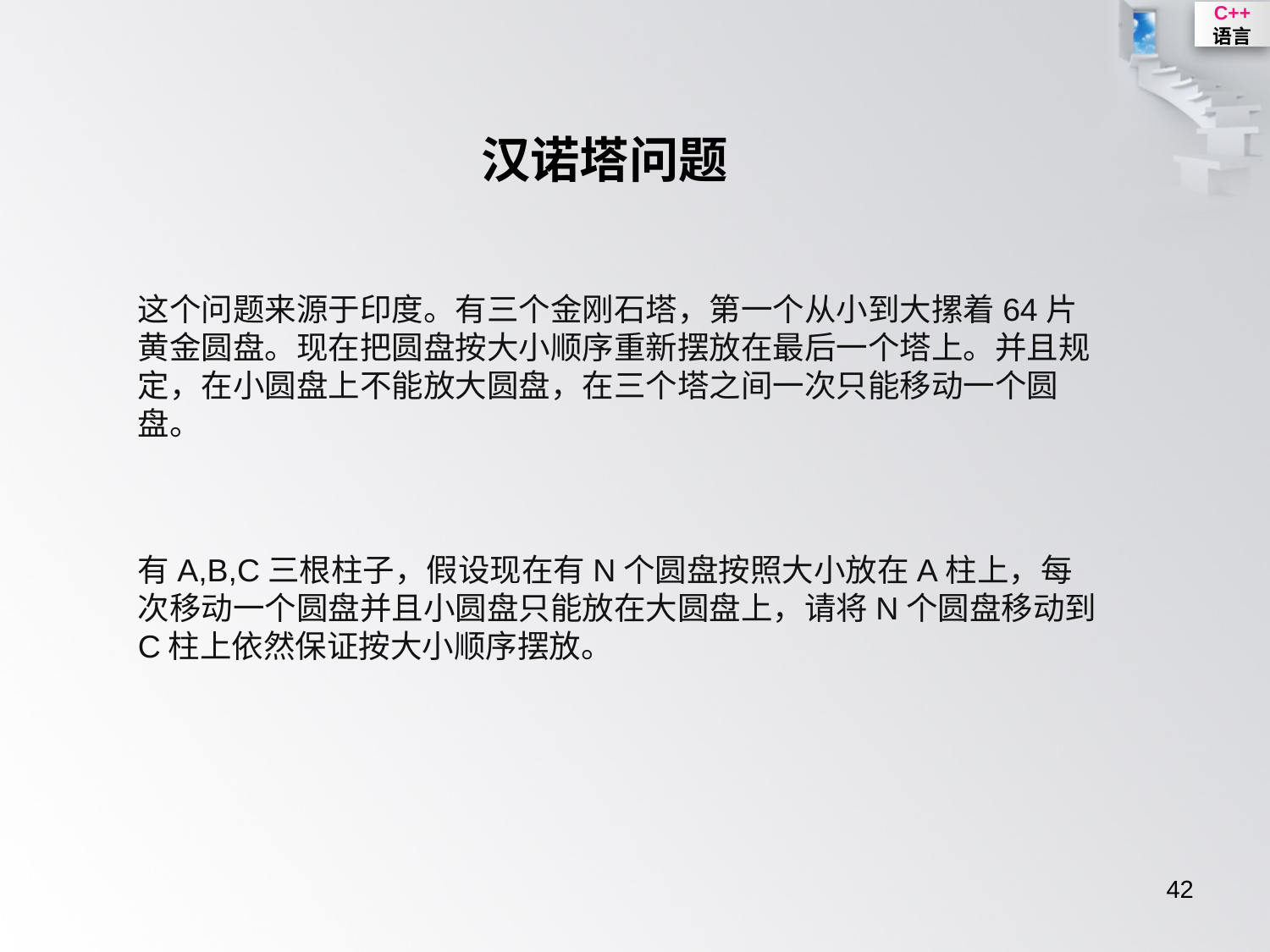

第4章	函数
# 汉诺塔问题
这个问题来源于印度。有三个金刚石塔，第一个从小到大摞着64片黄金圆盘。现在把圆盘按大小顺序重新摆放在最后一个塔上。并且规定，在小圆盘上不能放大圆盘，在三个塔之间一次只能移动一个圆盘。
有A,B,C三根柱子，假设现在有N个圆盘按照大小放在A柱上，每次移动一个圆盘并且小圆盘只能放在大圆盘上，请将N个圆盘移动到C柱上依然保证按大小顺序摆放。
42